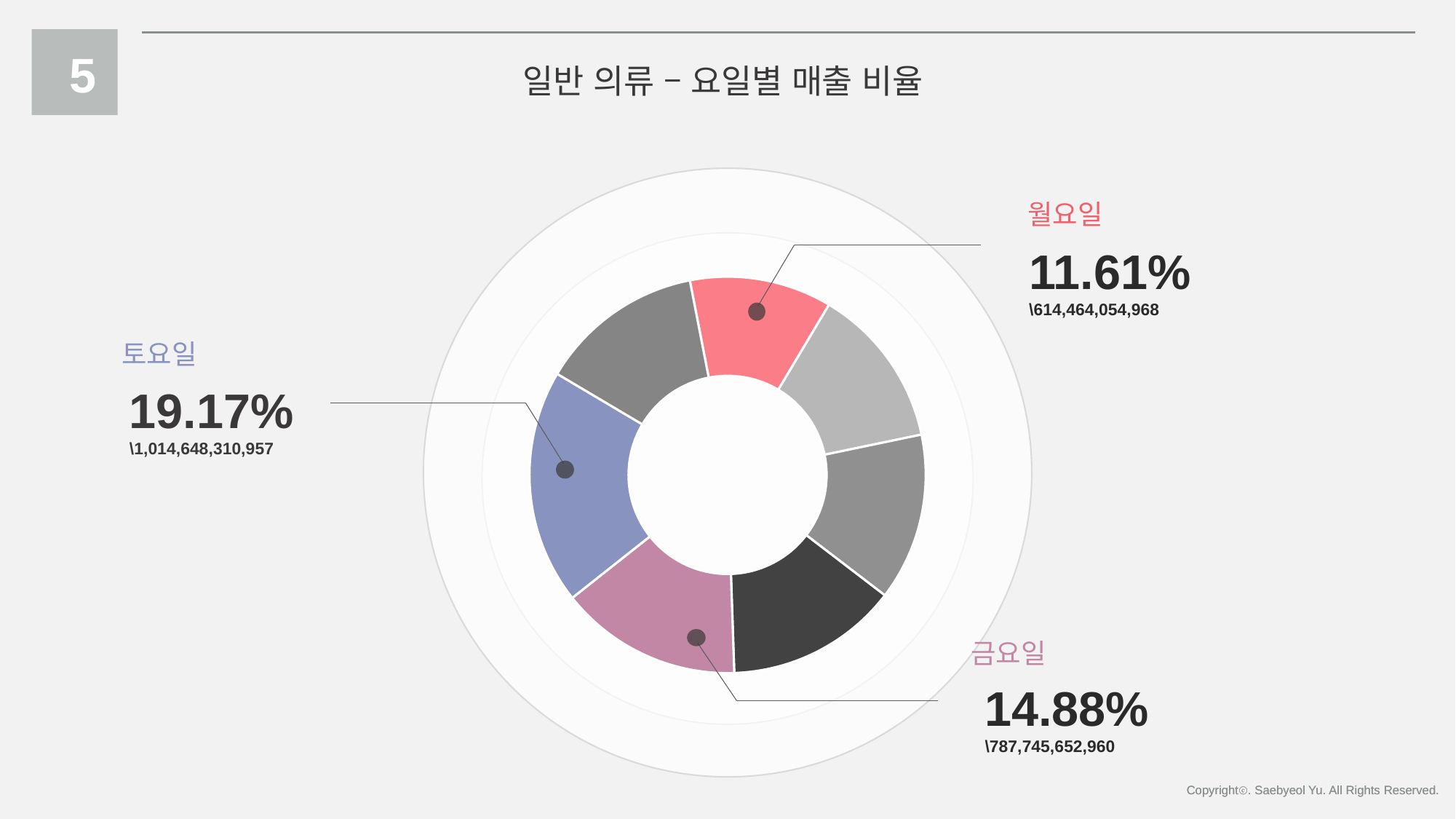

5
일반 의류 – 요일별 매출 비율

월요일

11.61%
\614,464,054,968

### Chart

| Category | 매출 |
|---|---|
| 월요일 | 0.1161 |
| 화요일 | 0.1318 |
| 수요일 | 0.1366 |
| 목요일 | 0.1406 |
| 금요일 | 0.1488 |
| 토요일 | 0.1917 |
| 일요일 | 0.1343 |
토요일
19.17%
\1,014,648,310,957

금요일
14.88%
\787,745,652,960
Copyrightⓒ. Saebyeol Yu. All Rights Reserved.